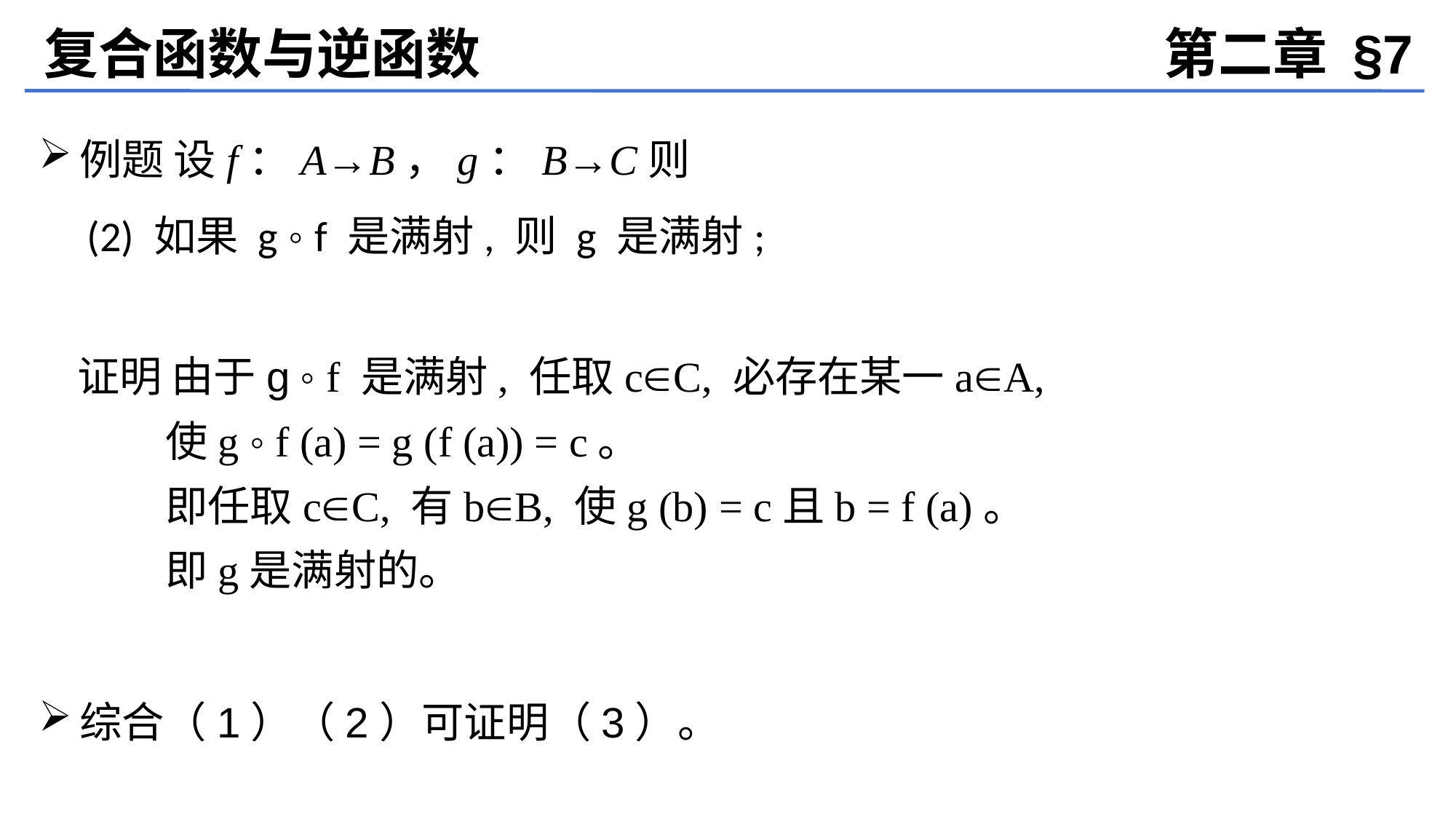

复合函数与逆函数
第二章 §7
例题 设f：A→B，g：B→C则
     (2) 如果 g ◦ f 是满射, 则 g 是满射;

   证明 由于g ◦ f 是满射, 任取c∈C, 必存在某一a∈A,
	        使g ◦ f (a) = g (f (a)) = c。
	        即任取c∈C, 有b∈B, 使g (b) = c且b = f (a)。
	        即g是满射的。

综合（1）（2）可证明（3）。